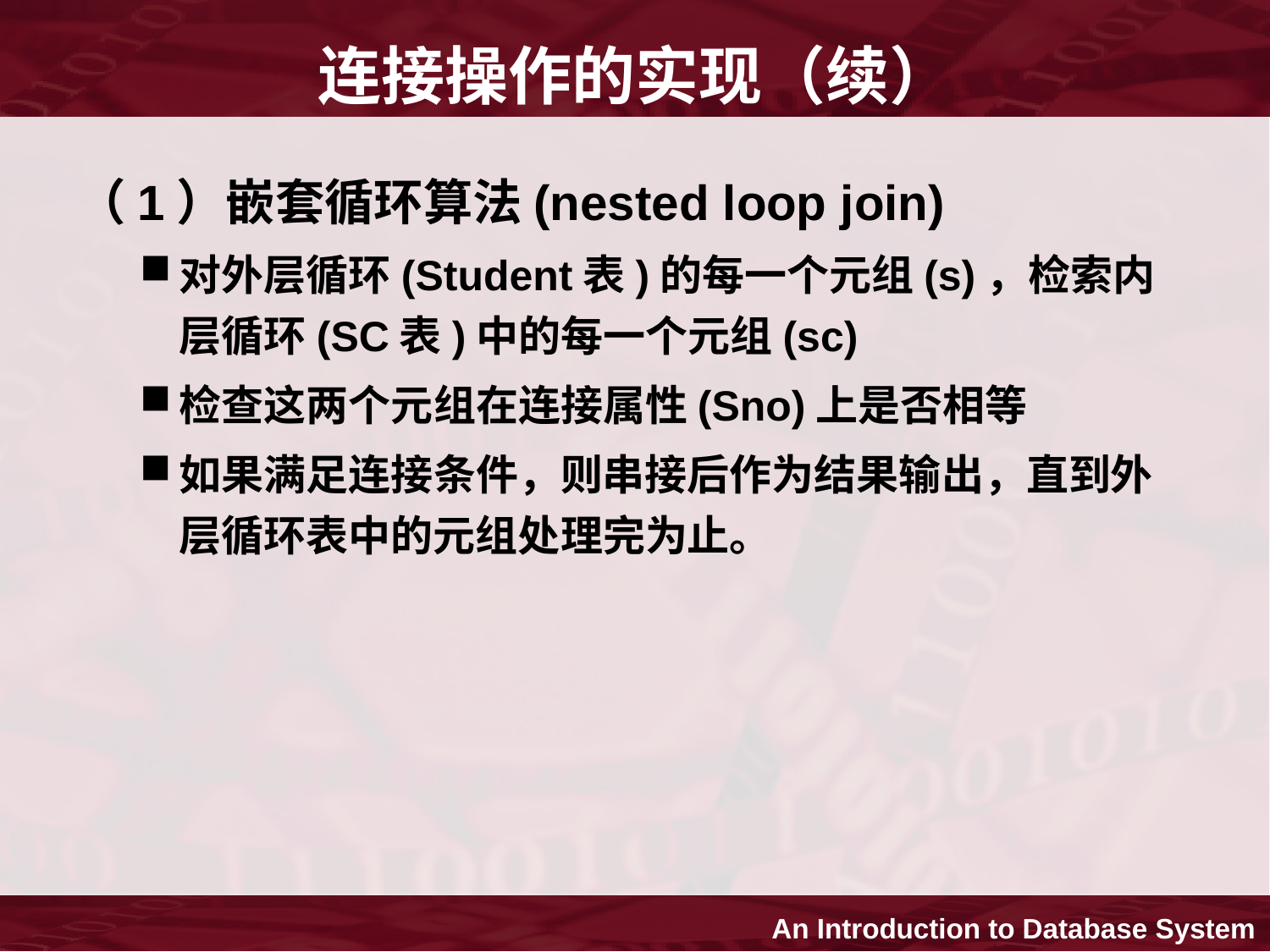

# 连接操作的实现（续）
（1）嵌套循环算法(nested loop join)
对外层循环(Student表)的每一个元组(s)，检索内层循环(SC表)中的每一个元组(sc)
检查这两个元组在连接属性(Sno)上是否相等
如果满足连接条件，则串接后作为结果输出，直到外层循环表中的元组处理完为止。